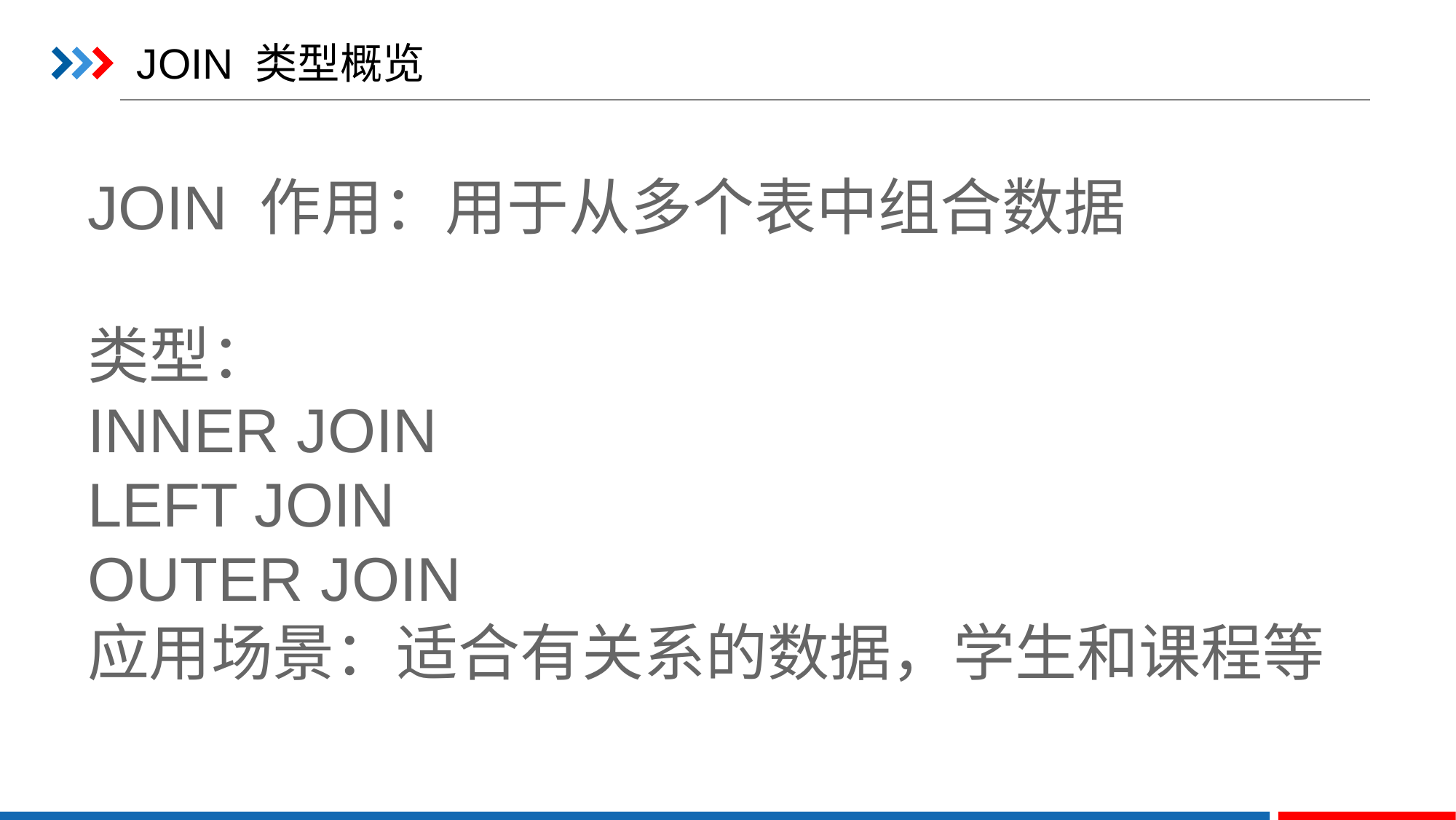

JOIN 类型概览
JOIN 作用：用于从多个表中组合数据

类型：
INNER JOIN
LEFT JOIN
OUTER JOIN
应用场景：适合有关系的数据，学生和课程等